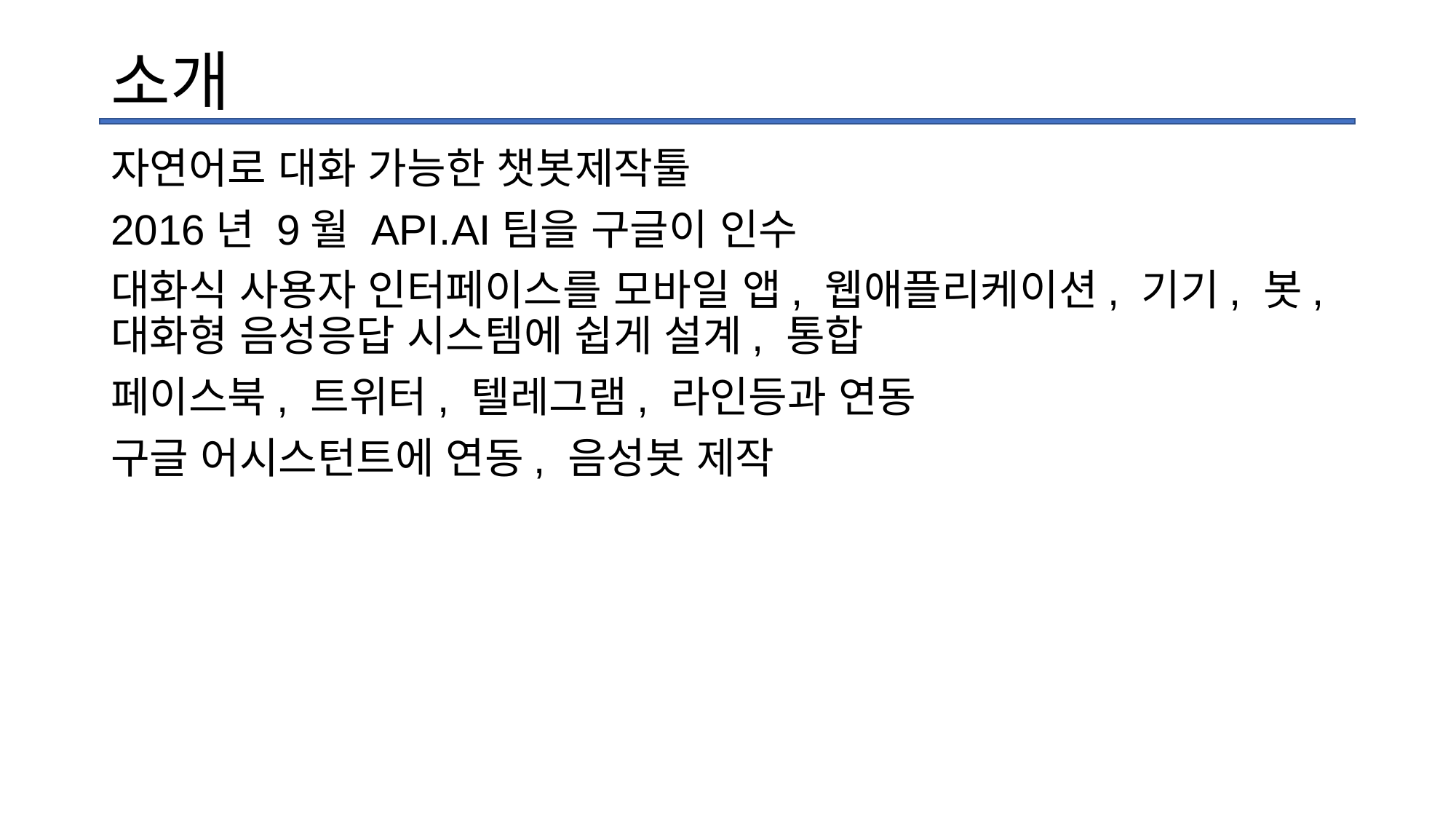

# 소개
자연어로 대화 가능한 챗봇제작툴
2016년 9월 API.AI팀을 구글이 인수
대화식 사용자 인터페이스를 모바일 앱, 웹애플리케이션, 기기, 봇, 대화형 음성응답 시스템에 쉽게 설계, 통합
페이스북, 트위터, 텔레그램, 라인등과 연동
구글 어시스턴트에 연동, 음성봇 제작